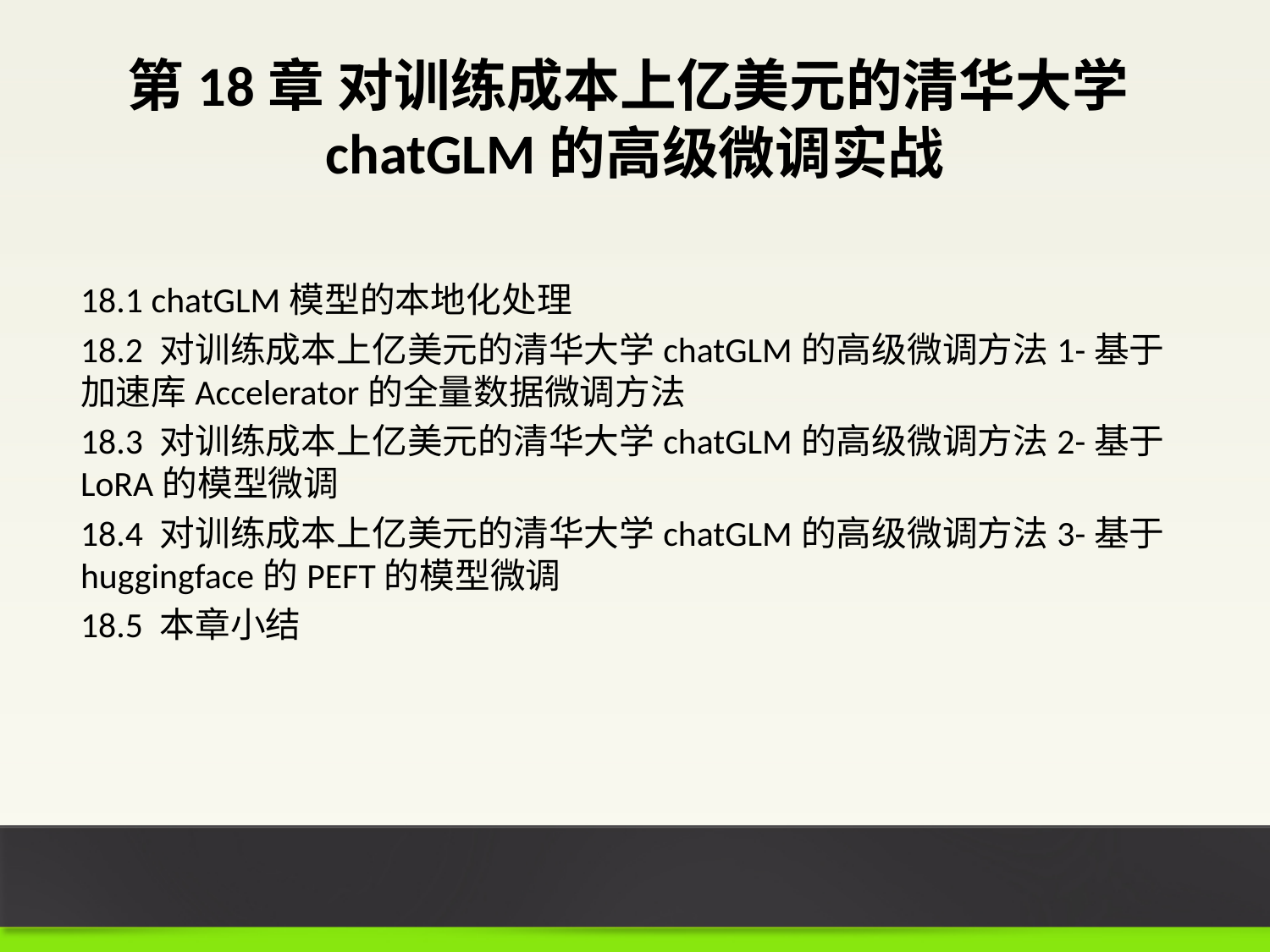

# 第18章 对训练成本上亿美元的清华大学chatGLM的高级微调实战

18.1 chatGLM模型的本地化处理
18.2 对训练成本上亿美元的清华大学chatGLM的高级微调方法1-基于加速库Accelerator的全量数据微调方法
18.3 对训练成本上亿美元的清华大学chatGLM的高级微调方法2-基于LoRA的模型微调
18.4 对训练成本上亿美元的清华大学chatGLM的高级微调方法3-基于huggingface的PEFT的模型微调
18.5 本章小结